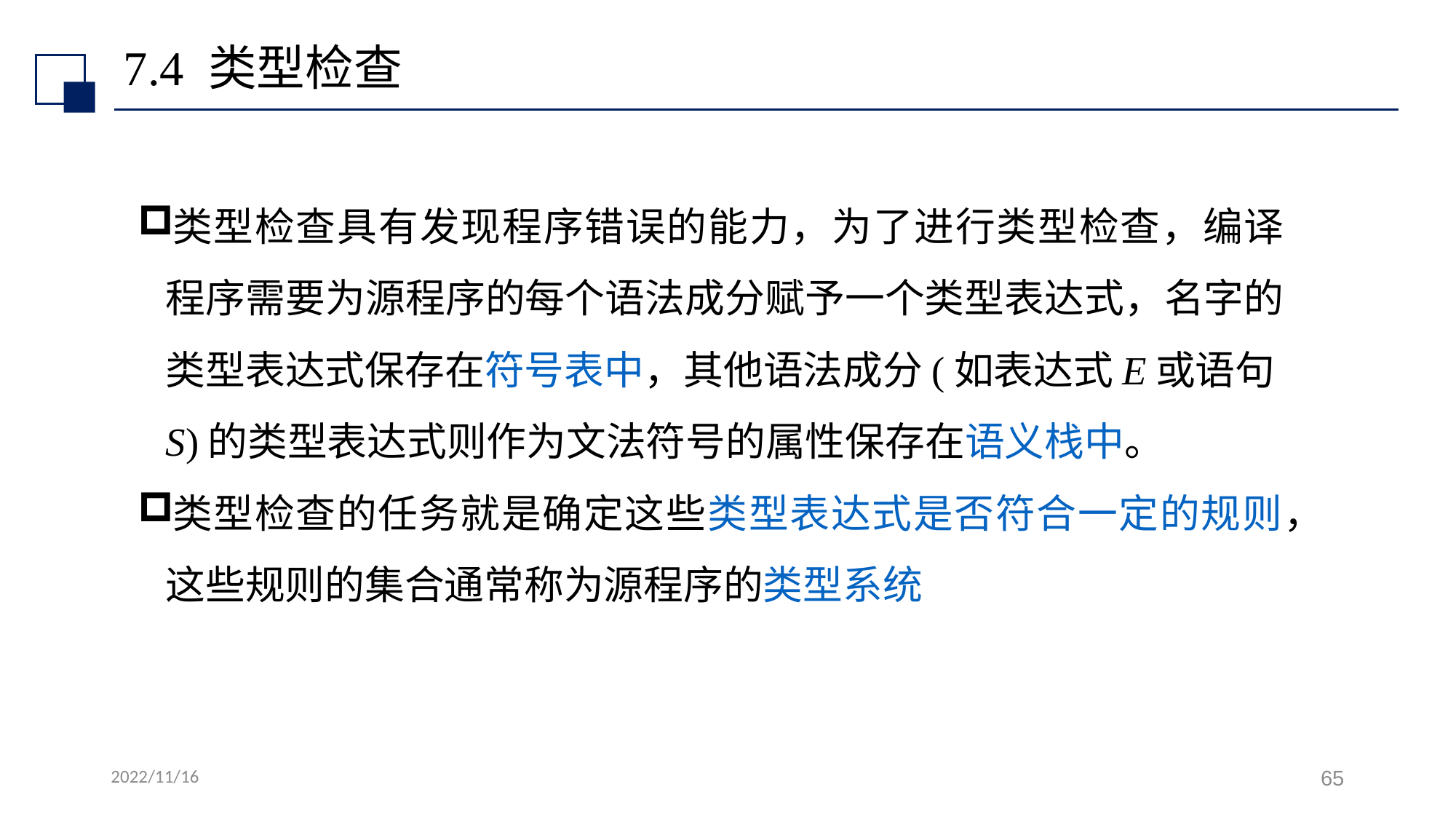

# 7.4 类型检查
类型检查具有发现程序错误的能力，为了进行类型检查，编译程序需要为源程序的每个语法成分赋予一个类型表达式，名字的类型表达式保存在符号表中，其他语法成分(如表达式E或语句S)的类型表达式则作为文法符号的属性保存在语义栈中。
类型检查的任务就是确定这些类型表达式是否符合一定的规则，这些规则的集合通常称为源程序的类型系统
2022/11/16
65